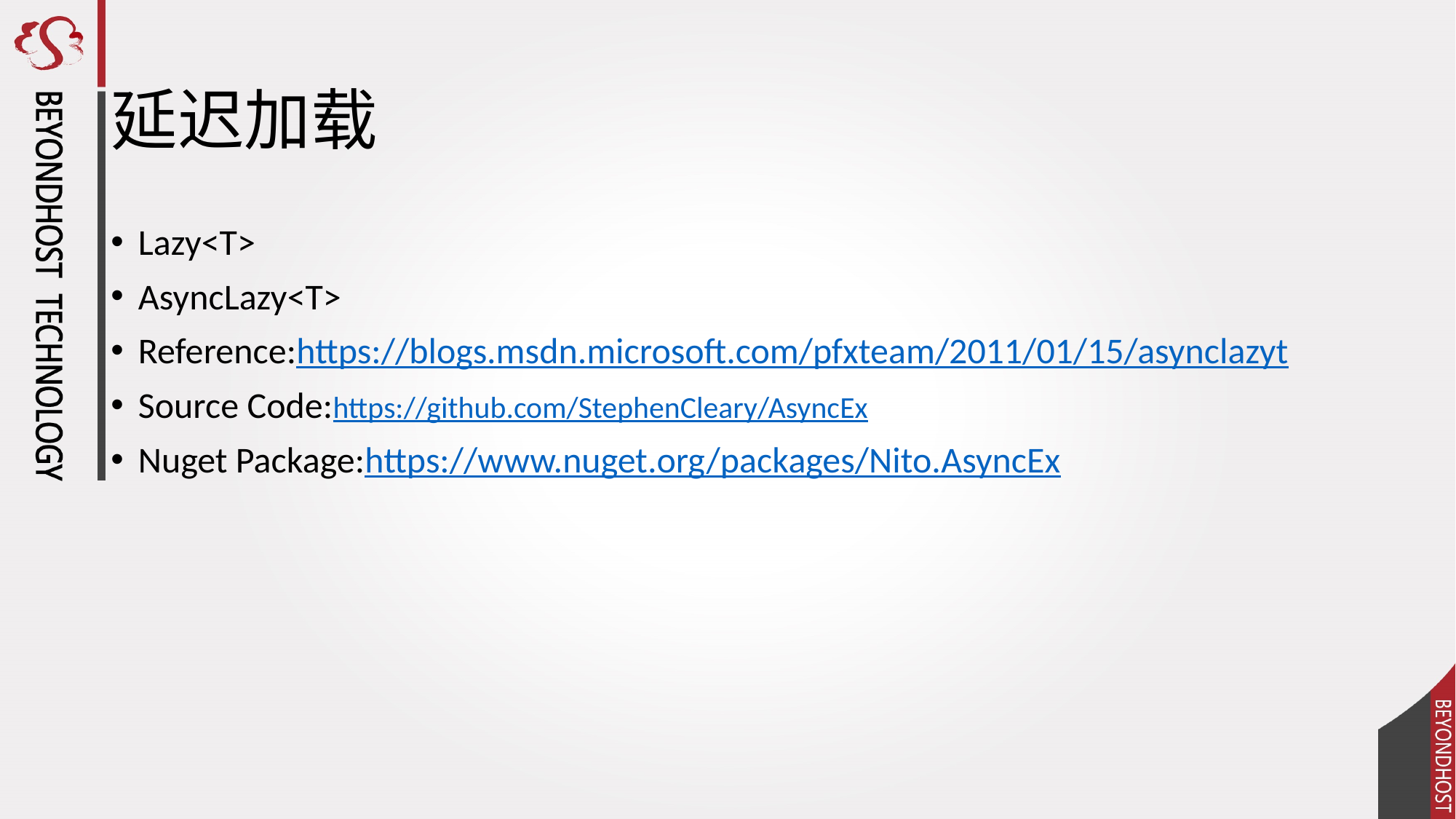

# 延迟加载
Lazy<T>
AsyncLazy<T>
Reference:https://blogs.msdn.microsoft.com/pfxteam/2011/01/15/asynclazyt
Source Code:https://github.com/StephenCleary/AsyncEx
Nuget Package:https://www.nuget.org/packages/Nito.AsyncEx